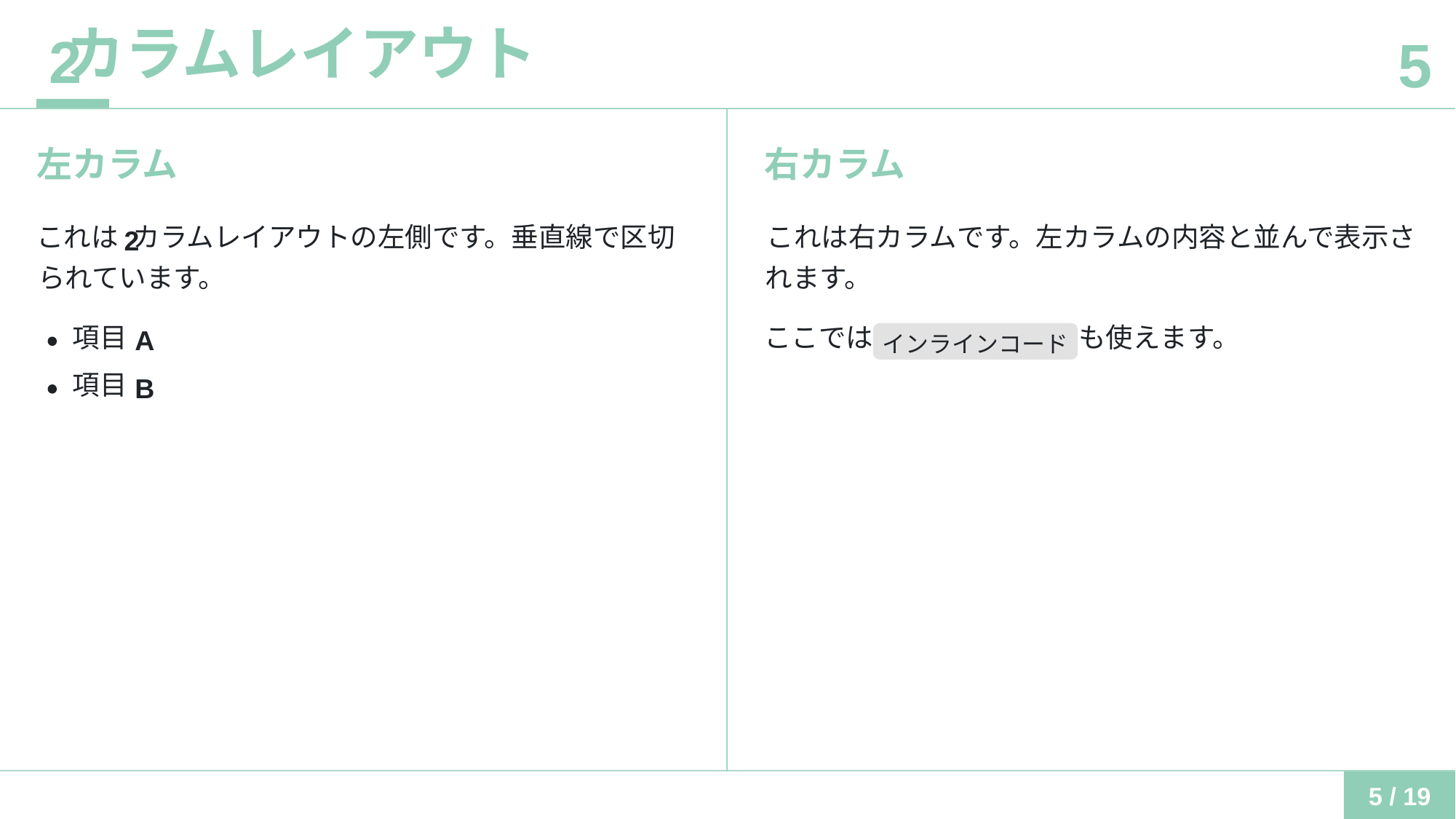

カラムレイアウト
2
5

左カラム
右カラム
これは
カラムレイアウトの左側です。垂直線で区切
これは右カラムです。左カラムの内容と並んで表⽰さ
2
られています。
れます。
項⽬
ここでは
も使えます。

 A
インラインコード

項⽬
 B

5 / 19